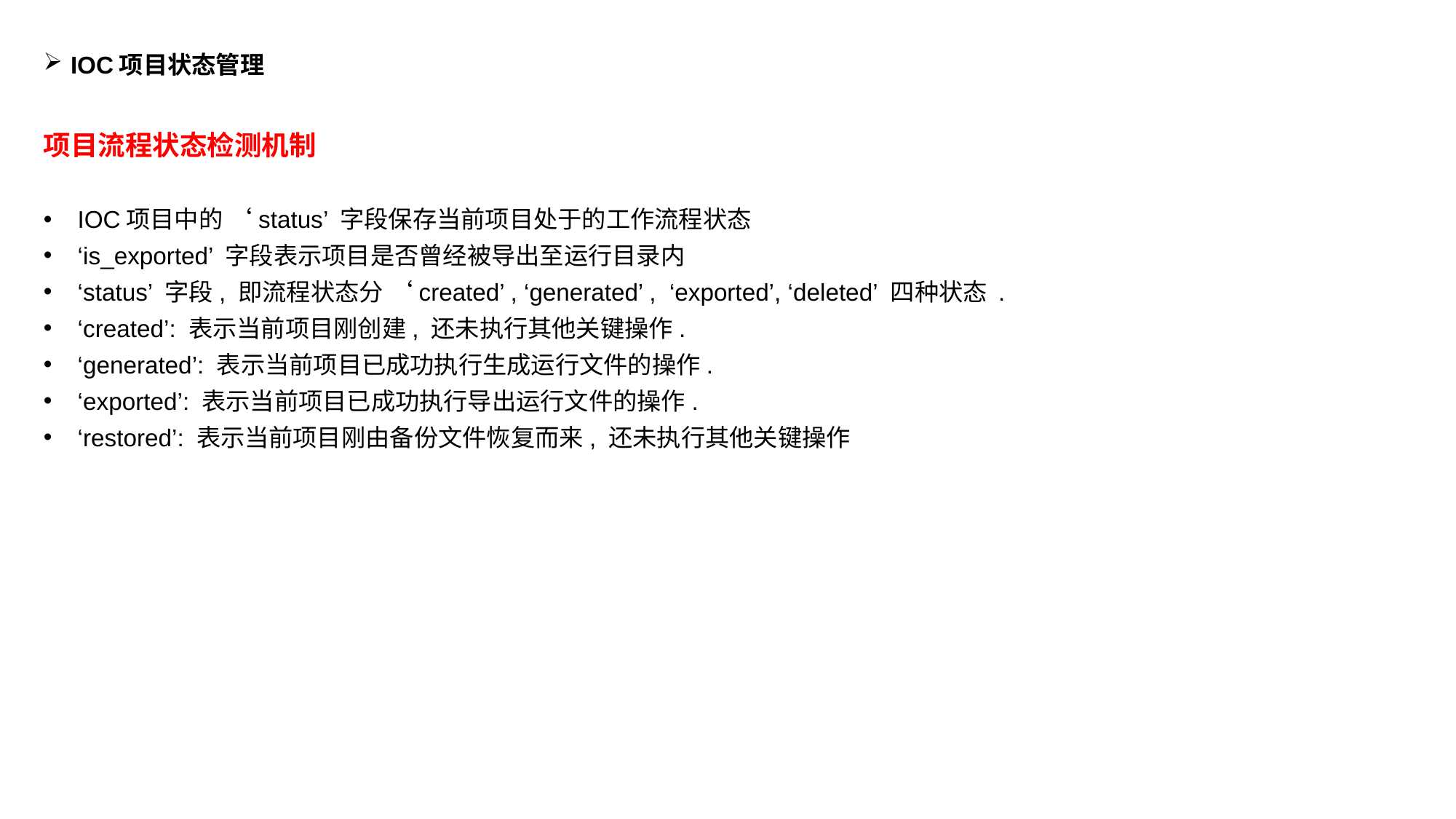

IOC项目状态管理

项目流程状态检测机制

IOC项目中的 ‘status’ 字段保存当前项目处于的工作流程状态
‘is_exported’ 字段表示项目是否曾经被导出至运行目录内
‘status’ 字段, 即流程状态分 ‘created’ , ‘generated’ ,  ‘exported’, ‘deleted’ 四种状态 .
‘created’: 表示当前项目刚创建, 还未执行其他关键操作.
‘generated’: 表示当前项目已成功执行生成运行文件的操作.
‘exported’: 表示当前项目已成功执行导出运行文件的操作.
‘restored’: 表示当前项目刚由备份文件恢复而来, 还未执行其他关键操作